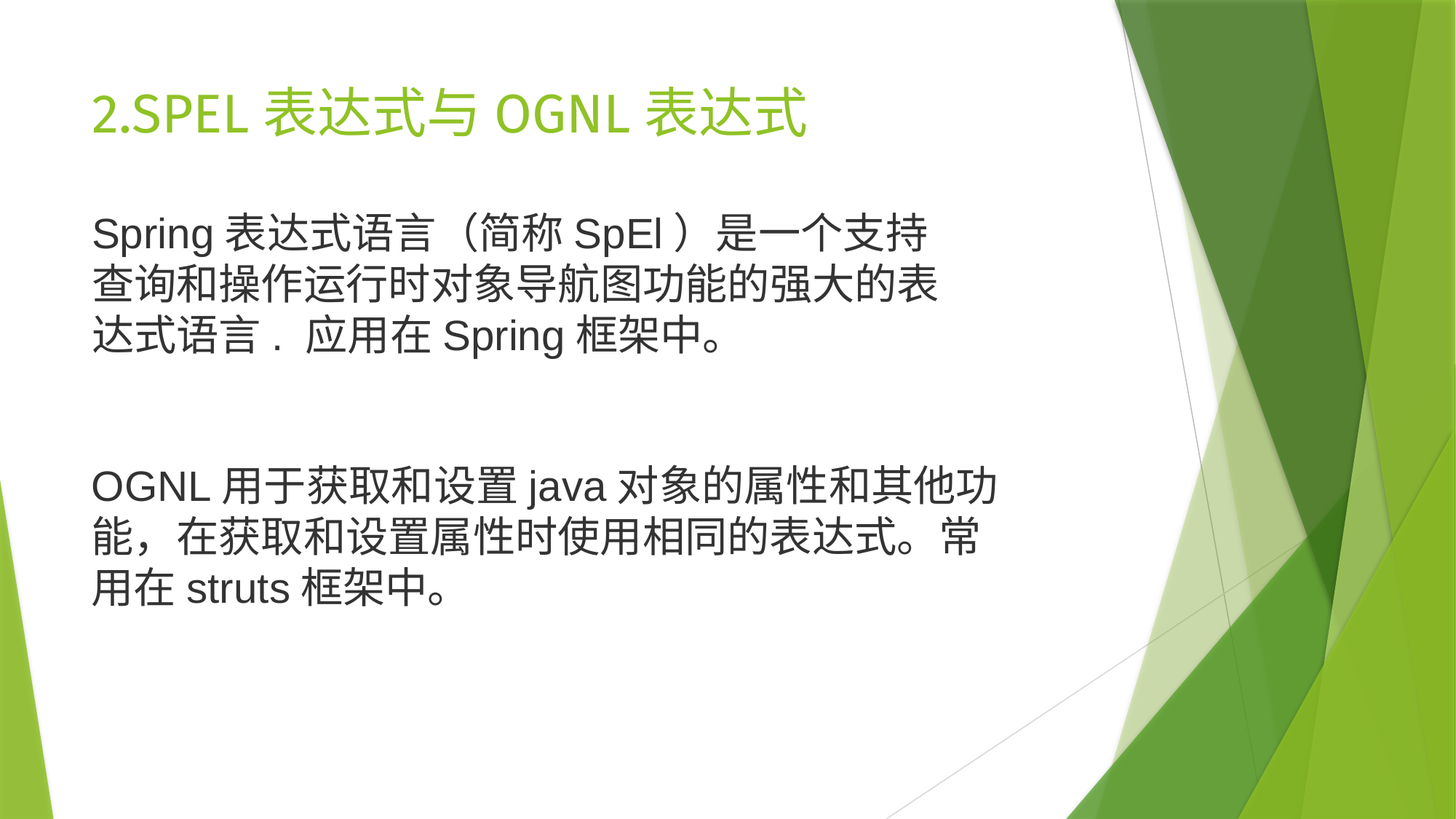

# 2.SPEL表达式与OGNL表达式
Spring表达式语言（简称SpEl）是一个支持查询和操作运行时对象导航图功能的强大的表达式语言. 应用在Spring框架中。
OGNL用于获取和设置java对象的属性和其他功能，在获取和设置属性时使用相同的表达式。常用在struts框架中。